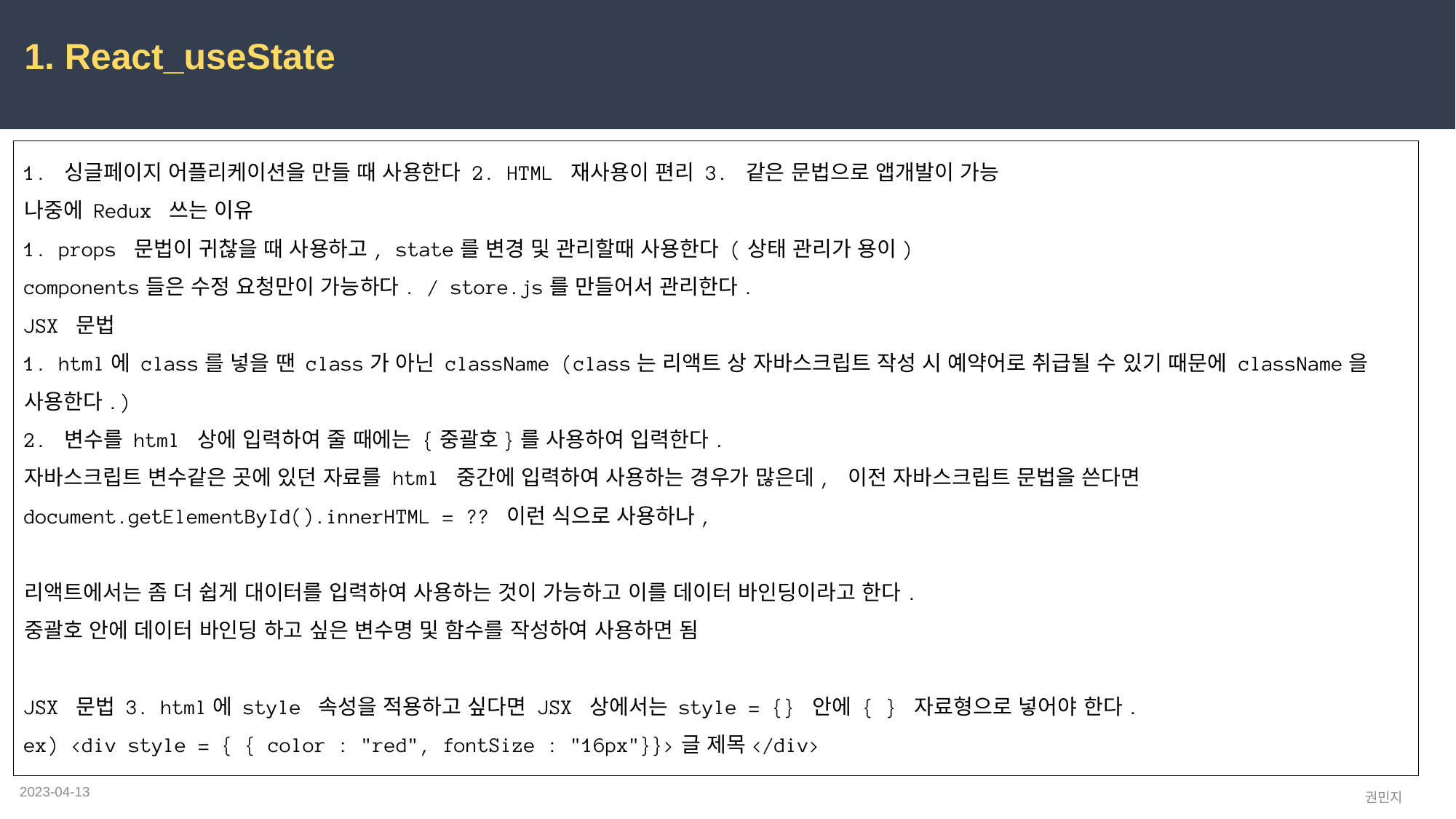

1. React_useState
1. 싱글페이지 어플리케이션을 만들 때 사용한다 2. HTML 재사용이 편리 3. 같은 문법으로 앱개발이 가능
나중에 Redux 쓰는 이유
1. props 문법이 귀찮을 때 사용하고, state를 변경 및 관리할때 사용한다 (상태 관리가 용이)
components들은 수정 요청만이 가능하다. / store.js를 만들어서 관리한다.
JSX 문법
1. html에 class를 넣을 땐 class가 아닌 className (class는 리액트 상 자바스크립트 작성 시 예약어로 취급될 수 있기 때문에 className을 사용한다.)
2. 변수를 html 상에 입력하여 줄 때에는 {중괄호}를 사용하여 입력한다.
자바스크립트 변수같은 곳에 있던 자료를 html 중간에 입력하여 사용하는 경우가 많은데, 이전 자바스크립트 문법을 쓴다면 document.getElementById().innerHTML = ?? 이런 식으로 사용하나,

리액트에서는 좀 더 쉽게 대이터를 입력하여 사용하는 것이 가능하고 이를 데이터 바인딩이라고 한다.
중괄호 안에 데이터 바인딩 하고 싶은 변수명 및 함수를 작성하여 사용하면 됨

JSX 문법 3. html에 style 속성을 적용하고 싶다면 JSX 상에서는 style = {} 안에 { } 자료형으로 넣어야 한다.
ex) <div style = { { color : "red", fontSize : "16px"}}>글 제목</div>

2023-04-13
권민지